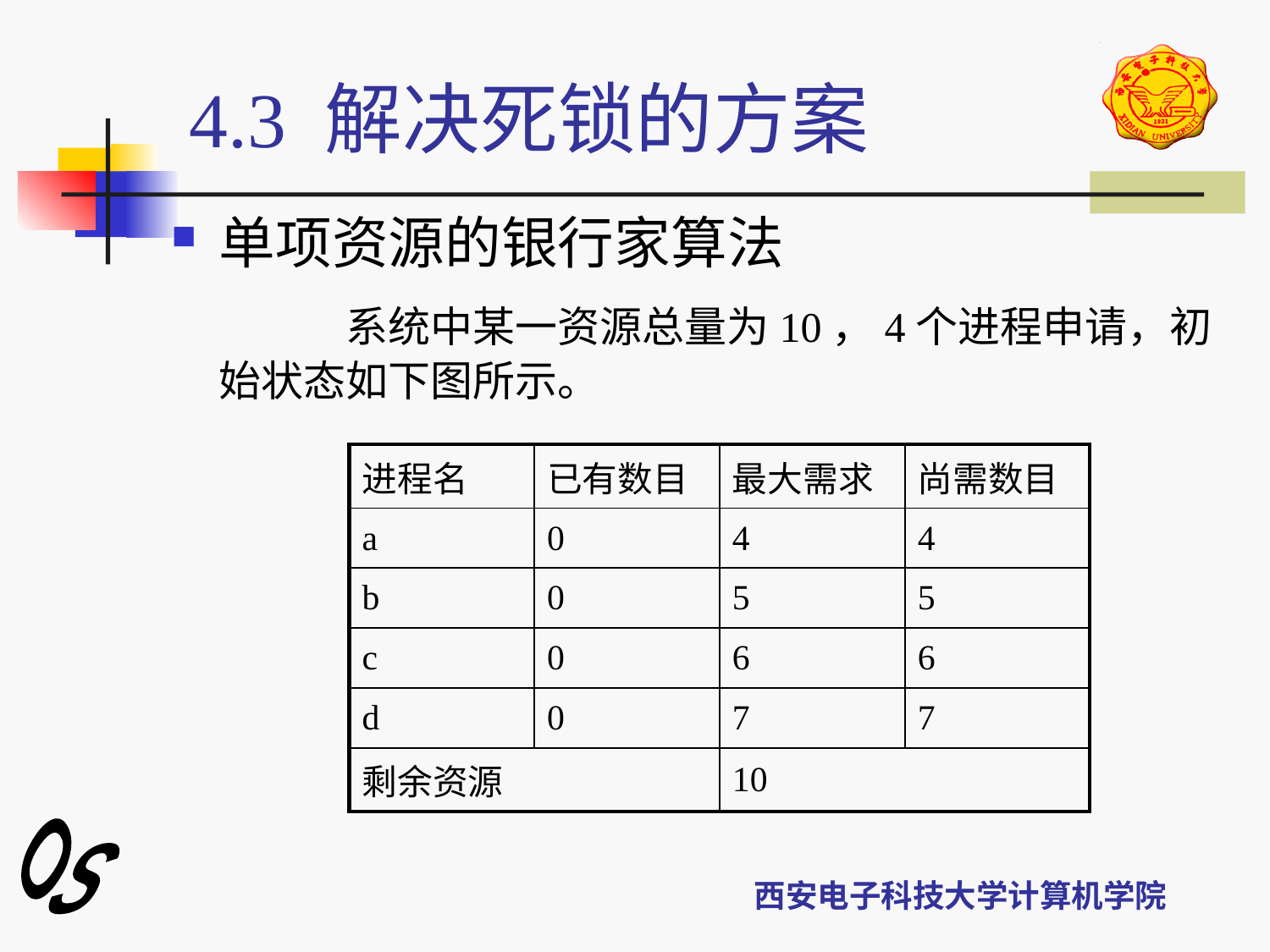

# 4.3 解决死锁的方案
单项资源的银行家算法
		系统中某一资源总量为10，4个进程申请，初始状态如下图所示。
| 进程名 | 已有数目 | 最大需求 | 尚需数目 |
| --- | --- | --- | --- |
| a | 0 | 4 | 4 |
| b | 0 | 5 | 5 |
| c | 0 | 6 | 6 |
| d | 0 | 7 | 7 |
| 剩余资源 |  | 10 |  |
19